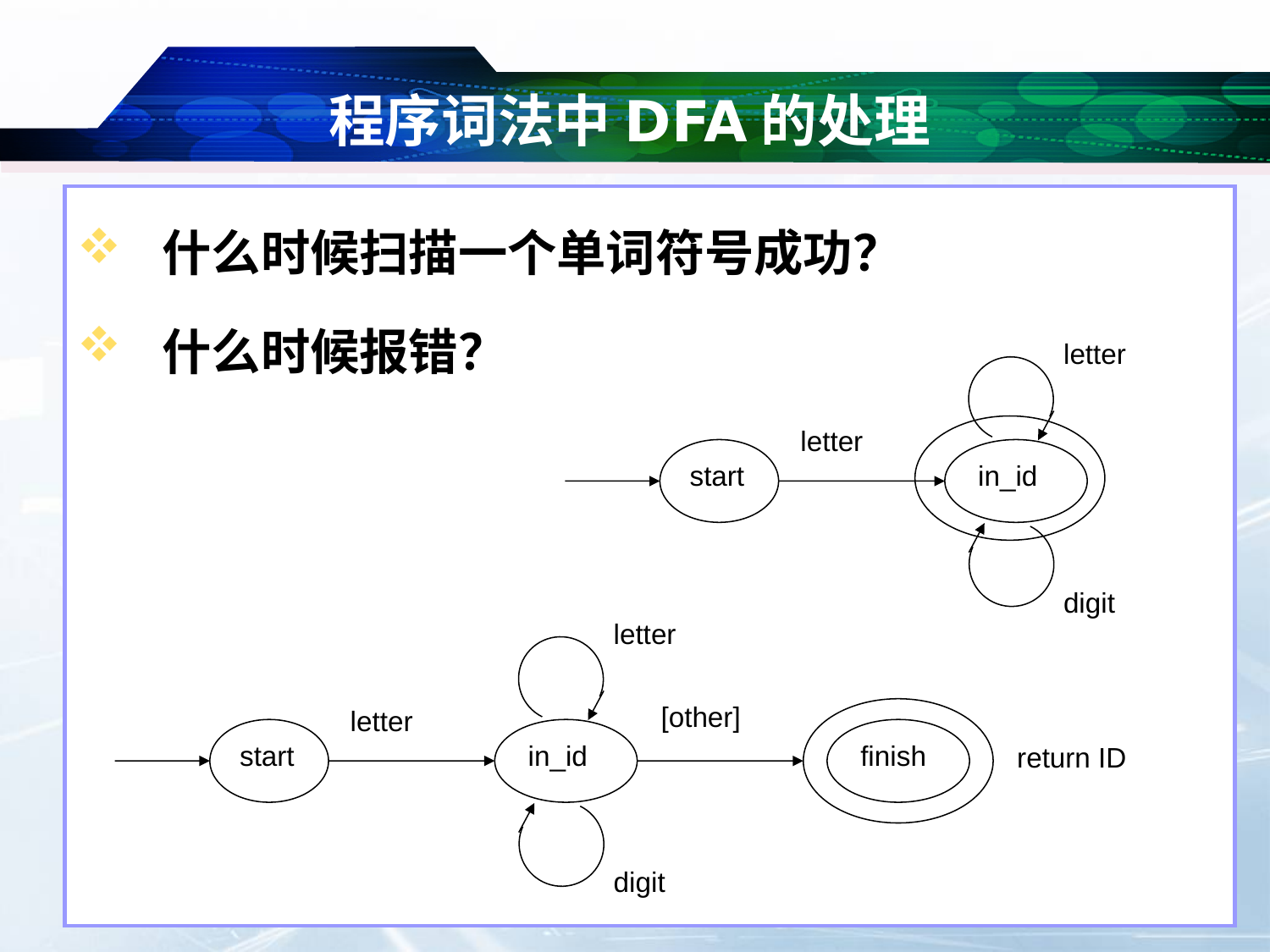

# 程序词法中DFA的处理
什么时候扫描一个单词符号成功？
什么时候报错？
letter

letter
start
in_id

digit
letter

[other]

letter
start
in_id
finish
return ID

digit